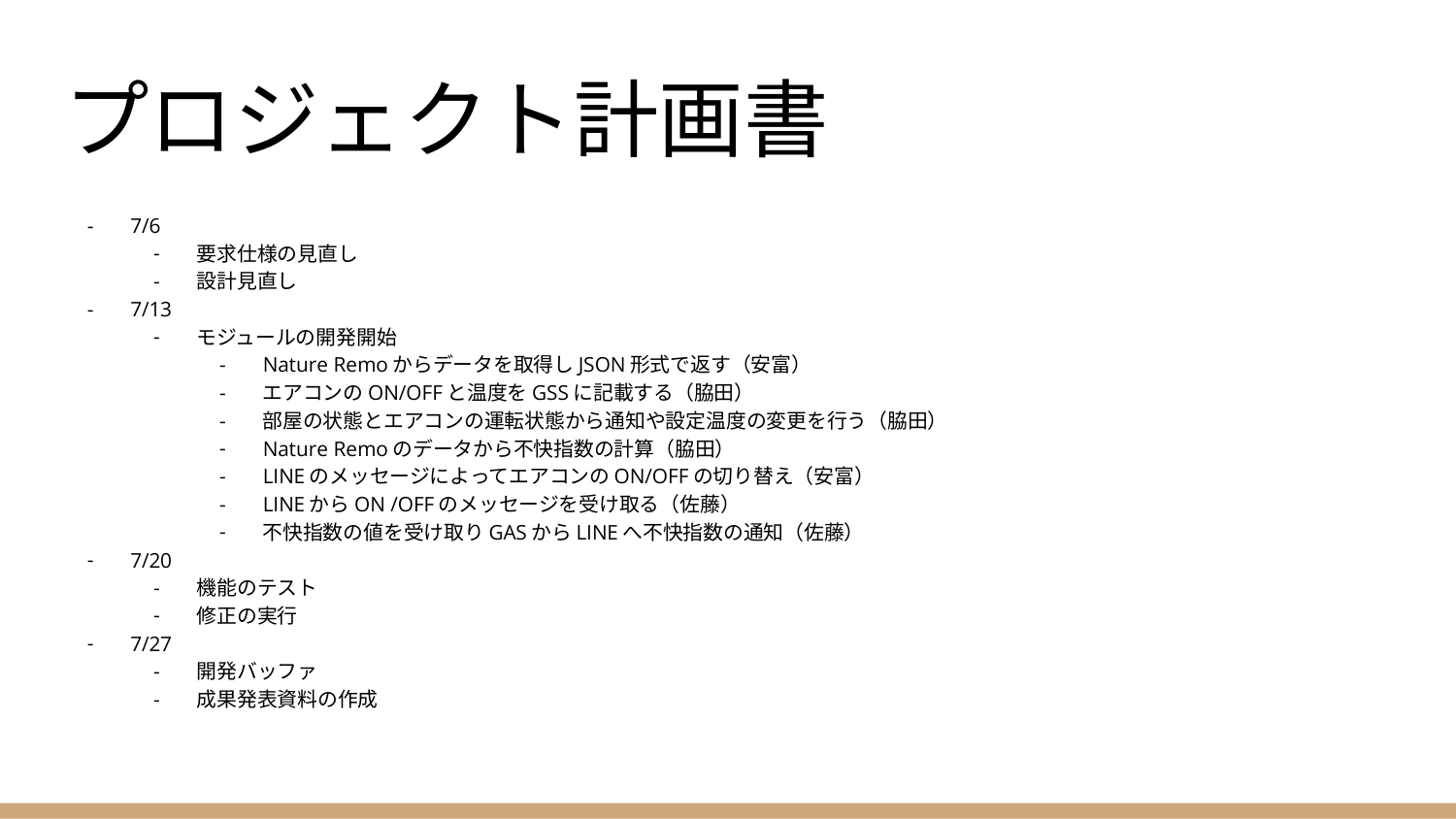

# プロジェクト計画書
7/6
要求仕様の見直し
設計見直し
7/13
モジュールの開発開始
Nature Remoからデータを取得しJSON形式で返す（安富）
エアコンのON/OFFと温度をGSSに記載する（脇田）
部屋の状態とエアコンの運転状態から通知や設定温度の変更を行う（脇田）
Nature Remoのデータから不快指数の計算（脇田）
LINEのメッセージによってエアコンのON/OFFの切り替え（安富）
LINEからON /OFFのメッセージを受け取る（佐藤）
不快指数の値を受け取りGASからLINEへ不快指数の通知（佐藤）
7/20
機能のテスト
修正の実行
7/27
開発バッファ
成果発表資料の作成